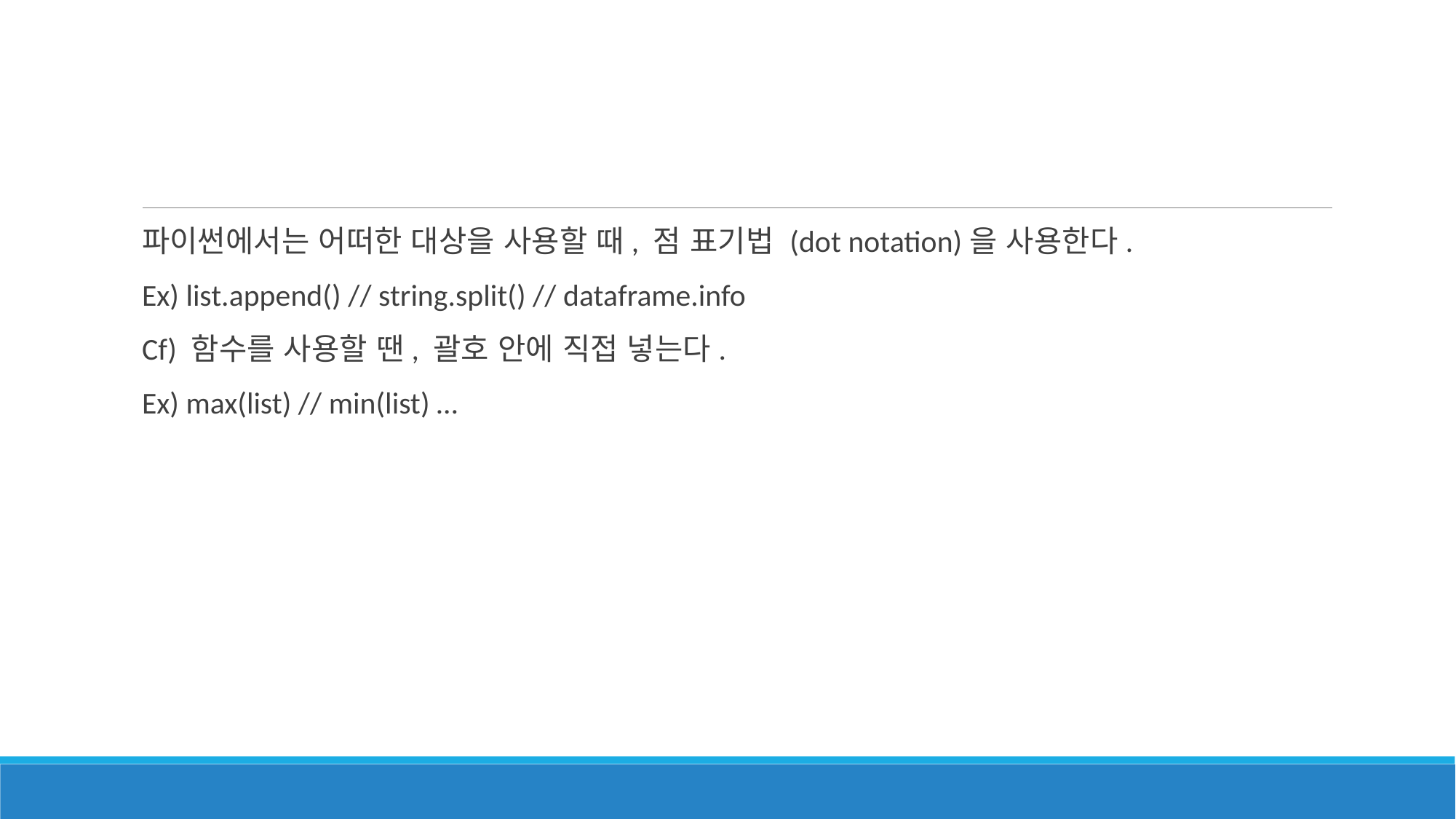

파이썬에서는 어떠한 대상을 사용할 때, 점 표기법 (dot notation)을 사용한다.
Ex) list.append() // string.split() // dataframe.info
Cf) 함수를 사용할 땐, 괄호 안에 직접 넣는다.
Ex) max(list) // min(list) …